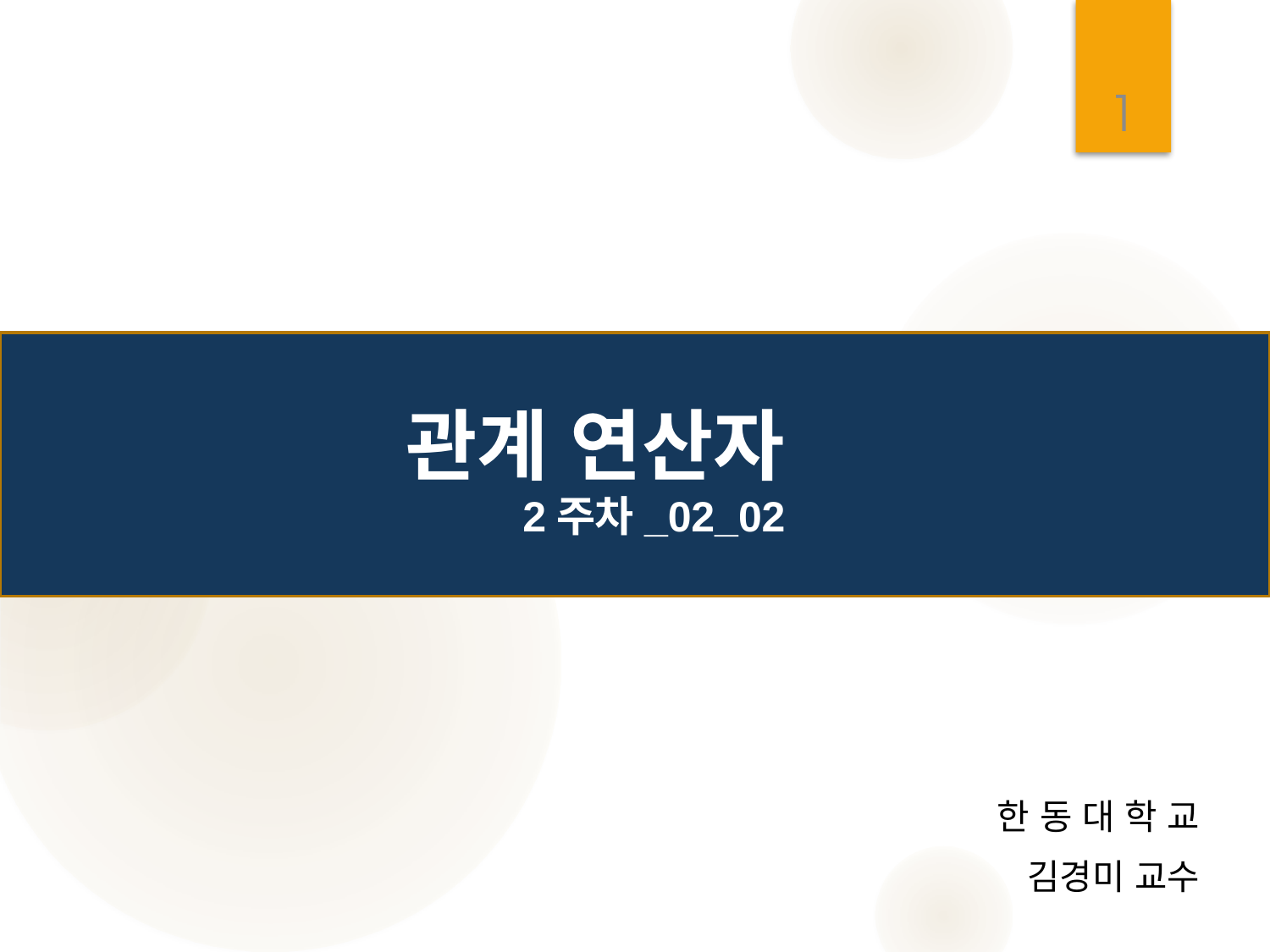

1

# 관계 연산자 2주차_02_02
한 동 대 학 교
 김경미 교수